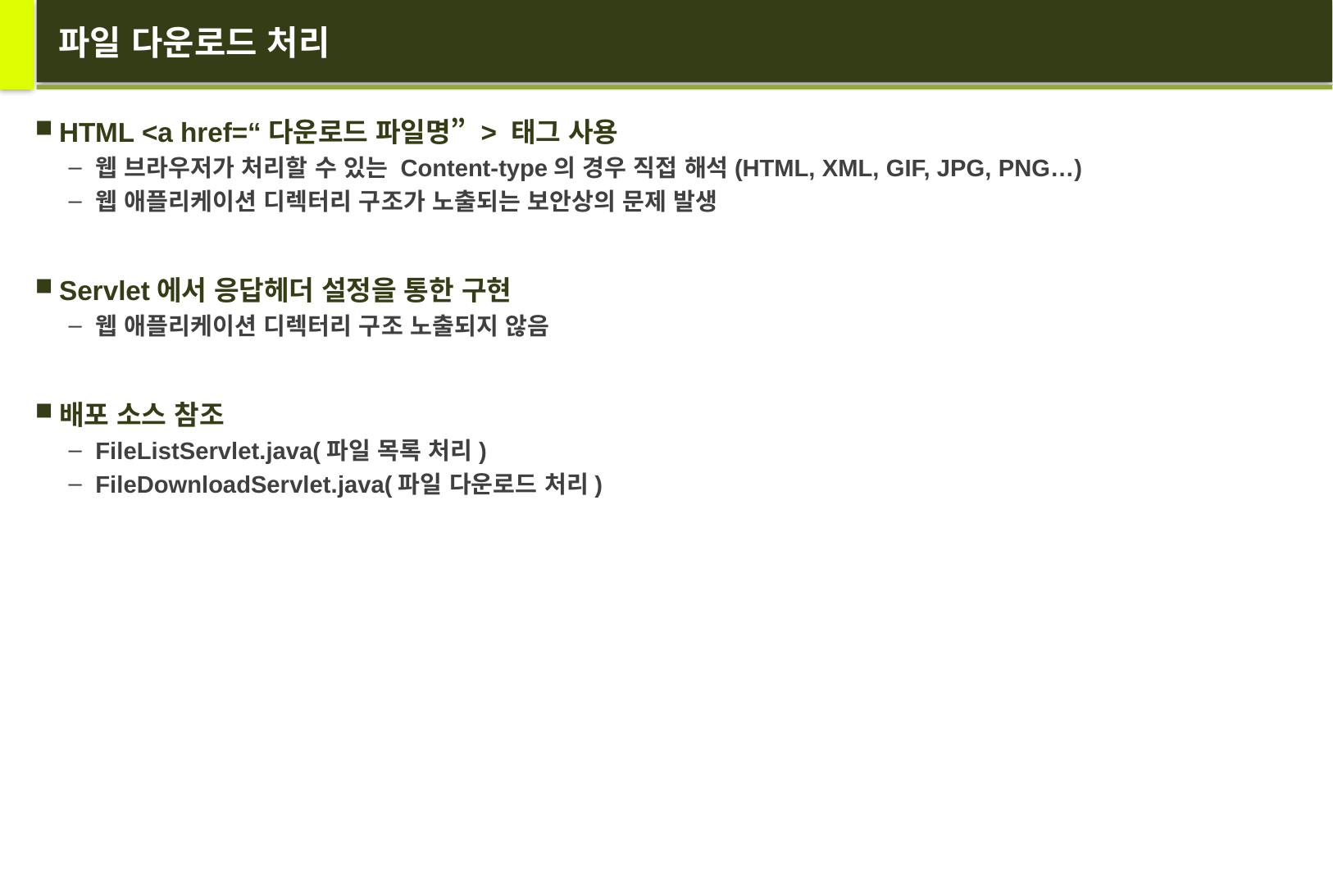

# 파일 다운로드 처리
HTML <a href=“다운로드 파일명” > 태그 사용
웹 브라우저가 처리할 수 있는 Content-type의 경우 직접 해석(HTML, XML, GIF, JPG, PNG…)
웹 애플리케이션 디렉터리 구조가 노출되는 보안상의 문제 발생

Servlet에서 응답헤더 설정을 통한 구현
웹 애플리케이션 디렉터리 구조 노출되지 않음

배포 소스 참조
FileListServlet.java(파일 목록 처리)
FileDownloadServlet.java(파일 다운로드 처리)